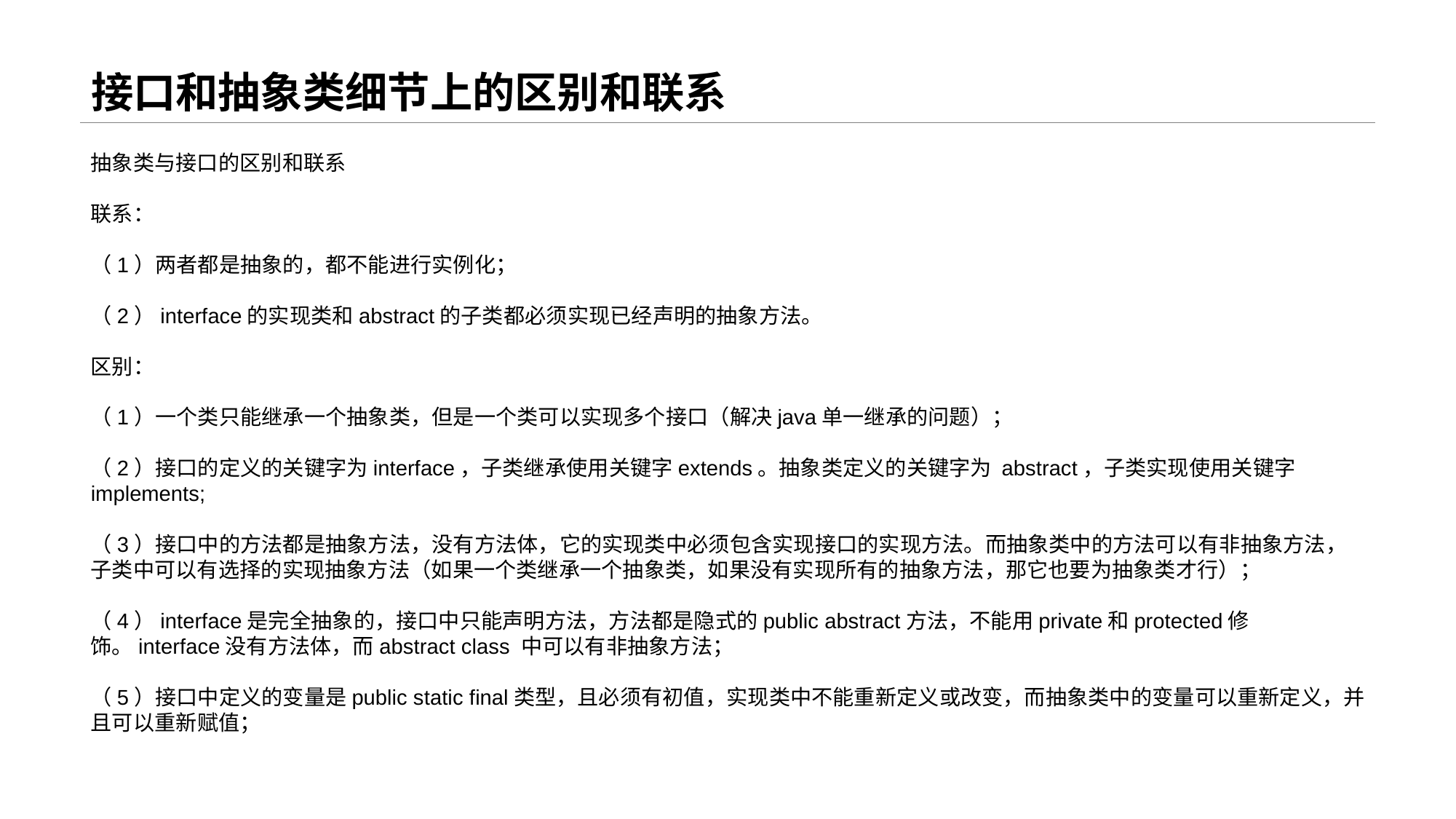

# 接口和抽象类细节上的区别和联系
抽象类与接口的区别和联系

联系：

（1）两者都是抽象的，都不能进行实例化；

（2）interface的实现类和abstract的子类都必须实现已经声明的抽象方法。

区别：

（1）一个类只能继承一个抽象类，但是一个类可以实现多个接口（解决java单一继承的问题）；

（2）接口的定义的关键字为interface，子类继承使用关键字extends。抽象类定义的关键字为 abstract，子类实现使用关键字implements;

（3）接口中的方法都是抽象方法，没有方法体，它的实现类中必须包含实现接口的实现方法。而抽象类中的方法可以有非抽象方法，子类中可以有选择的实现抽象方法（如果一个类继承一个抽象类，如果没有实现所有的抽象方法，那它也要为抽象类才行）；

（4）interface是完全抽象的，接口中只能声明方法，方法都是隐式的public abstract方法，不能用private和protected修饰。interface没有方法体，而abstract class 中可以有非抽象方法；

（5）接口中定义的变量是public static final类型，且必须有初值，实现类中不能重新定义或改变，而抽象类中的变量可以重新定义，并且可以重新赋值；

7